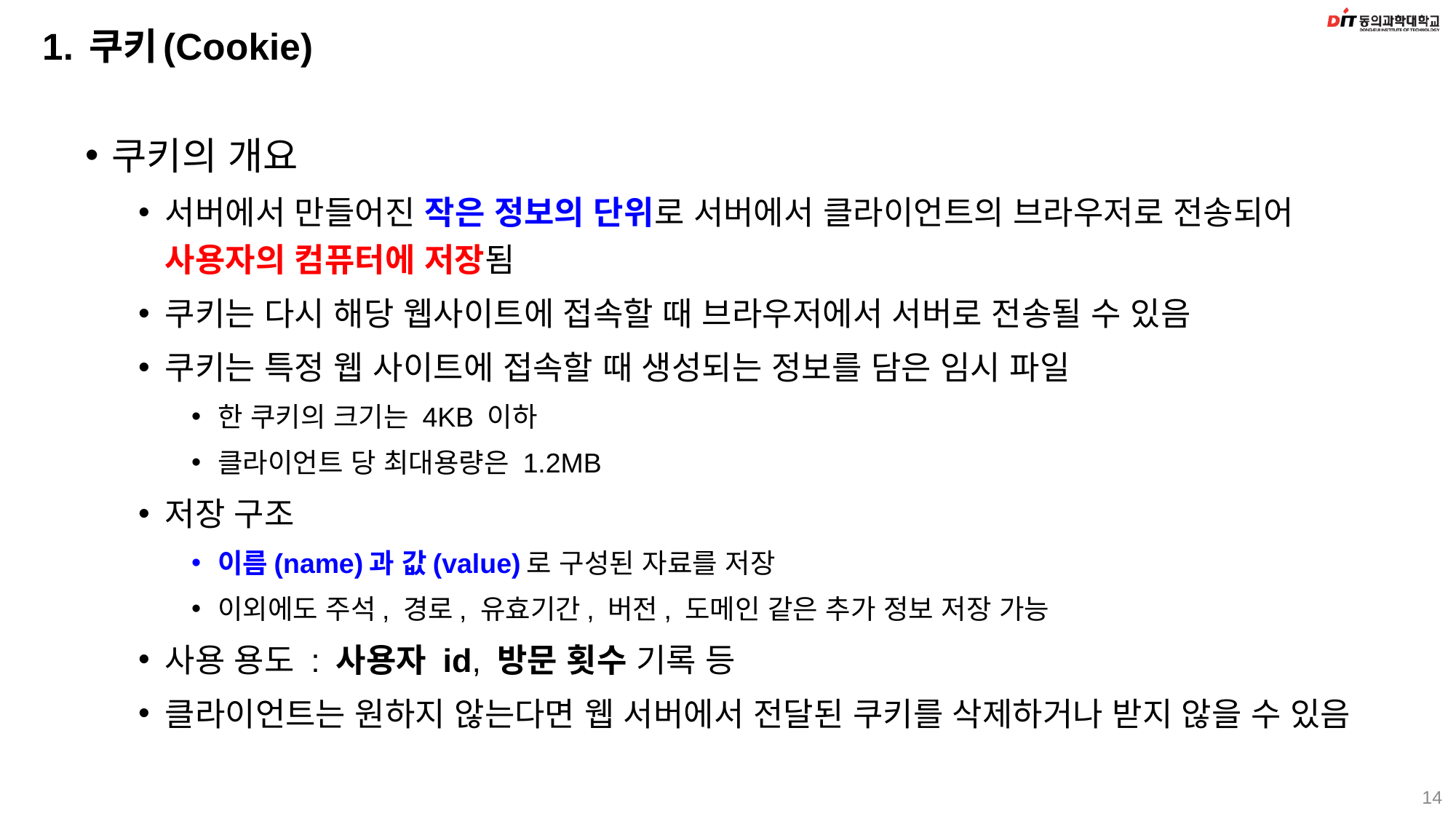

# 1. 쿠키(Cookie)
쿠키의 개요
서버에서 만들어진 작은 정보의 단위로 서버에서 클라이언트의 브라우저로 전송되어 사용자의 컴퓨터에 저장됨
쿠키는 다시 해당 웹사이트에 접속할 때 브라우저에서 서버로 전송될 수 있음
쿠키는 특정 웹 사이트에 접속할 때 생성되는 정보를 담은 임시 파일
한 쿠키의 크기는 4KB 이하
클라이언트 당 최대용량은 1.2MB
저장 구조
이름(name)과 값(value)로 구성된 자료를 저장
이외에도 주석, 경로, 유효기간, 버전, 도메인 같은 추가 정보 저장 가능
사용 용도 : 사용자 id, 방문 횟수 기록 등
클라이언트는 원하지 않는다면 웹 서버에서 전달된 쿠키를 삭제하거나 받지 않을 수 있음
14